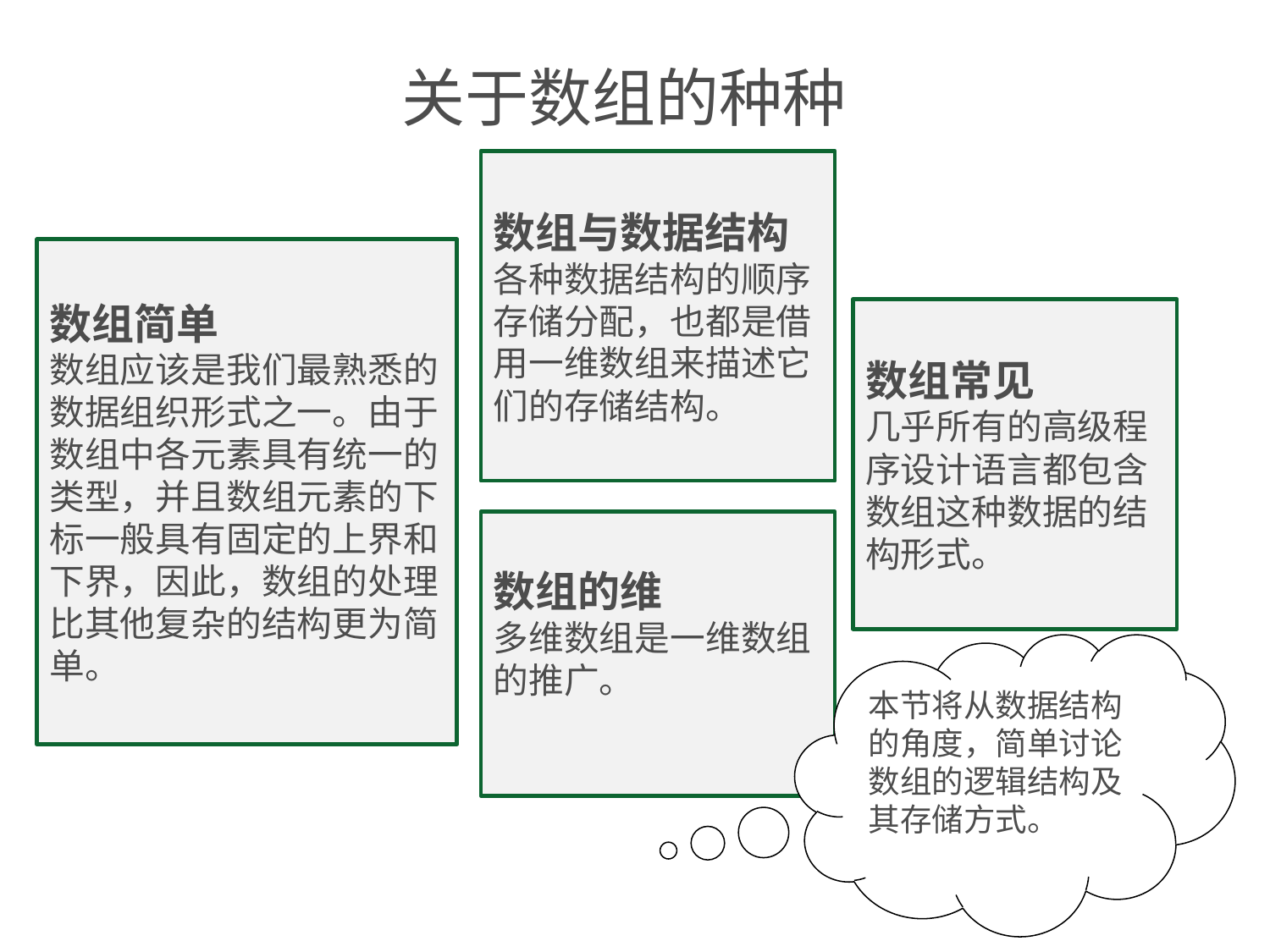

# 关于数组的种种
数组与数据结构
各种数据结构的顺序存储分配，也都是借用一维数组来描述它们的存储结构。
数组简单
数组应该是我们最熟悉的数据组织形式之一。由于数组中各元素具有统一的类型，并且数组元素的下标一般具有固定的上界和下界，因此，数组的处理比其他复杂的结构更为简单。
数组常见
几乎所有的高级程序设计语言都包含数组这种数据的结构形式。
数组的维
多维数组是一维数组的推广。

本节将从数据结构的角度，简单讨论数组的逻辑结构及其存储方式。
8